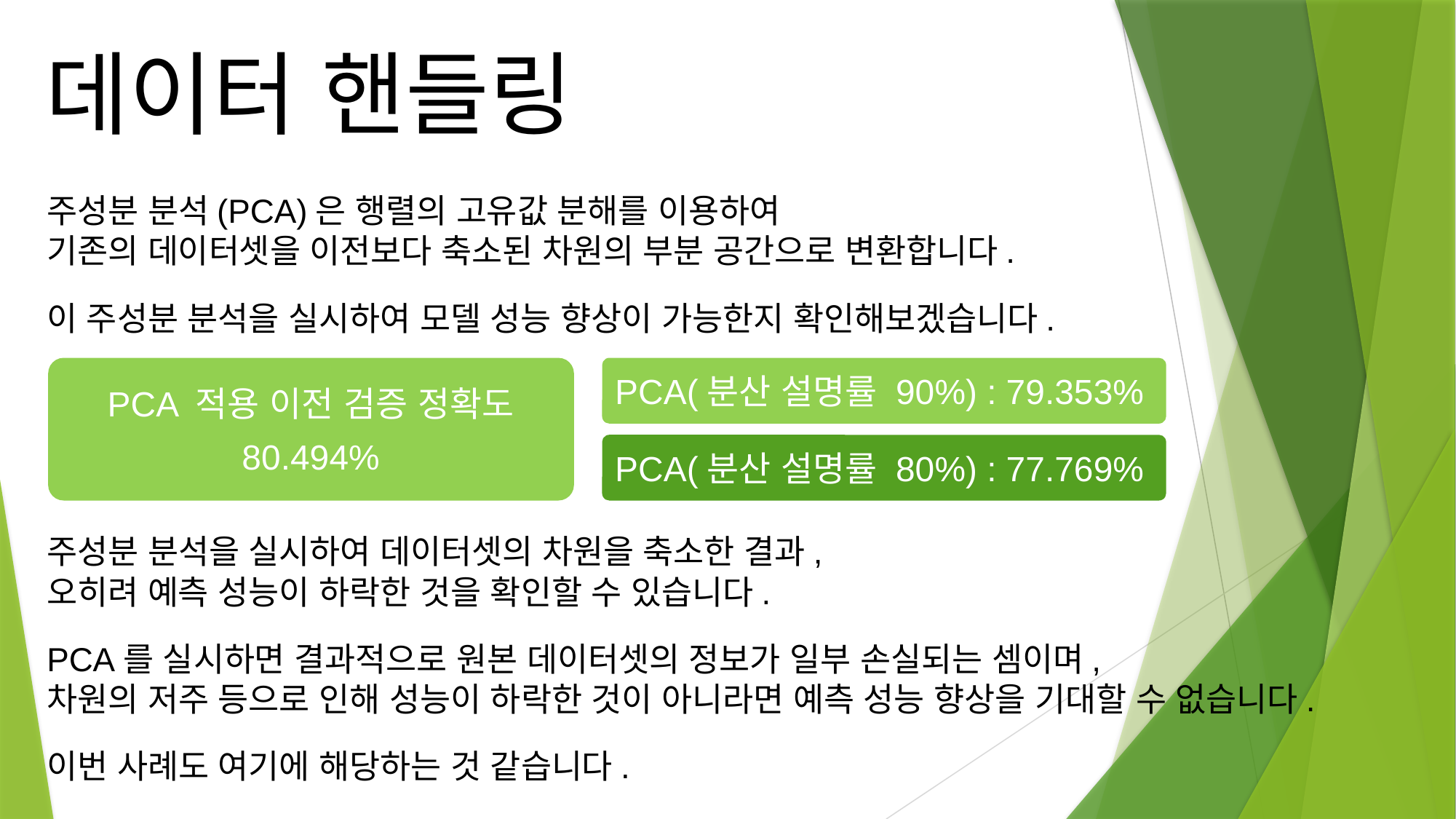

데이터 핸들링
주성분 분석(PCA)은 행렬의 고유값 분해를 이용하여
기존의 데이터셋을 이전보다 축소된 차원의 부분 공간으로 변환합니다.

이 주성분 분석을 실시하여 모델 성능 향상이 가능한지 확인해보겠습니다.
PCA 적용 이전 검증 정확도

80.494%
PCA(분산 설명률 90%) : 79.353%
PCA(분산 설명률 80%) : 77.769%
주성분 분석을 실시하여 데이터셋의 차원을 축소한 결과,
오히려 예측 성능이 하락한 것을 확인할 수 있습니다.

PCA를 실시하면 결과적으로 원본 데이터셋의 정보가 일부 손실되는 셈이며,
차원의 저주 등으로 인해 성능이 하락한 것이 아니라면 예측 성능 향상을 기대할 수 없습니다.

이번 사례도 여기에 해당하는 것 같습니다.